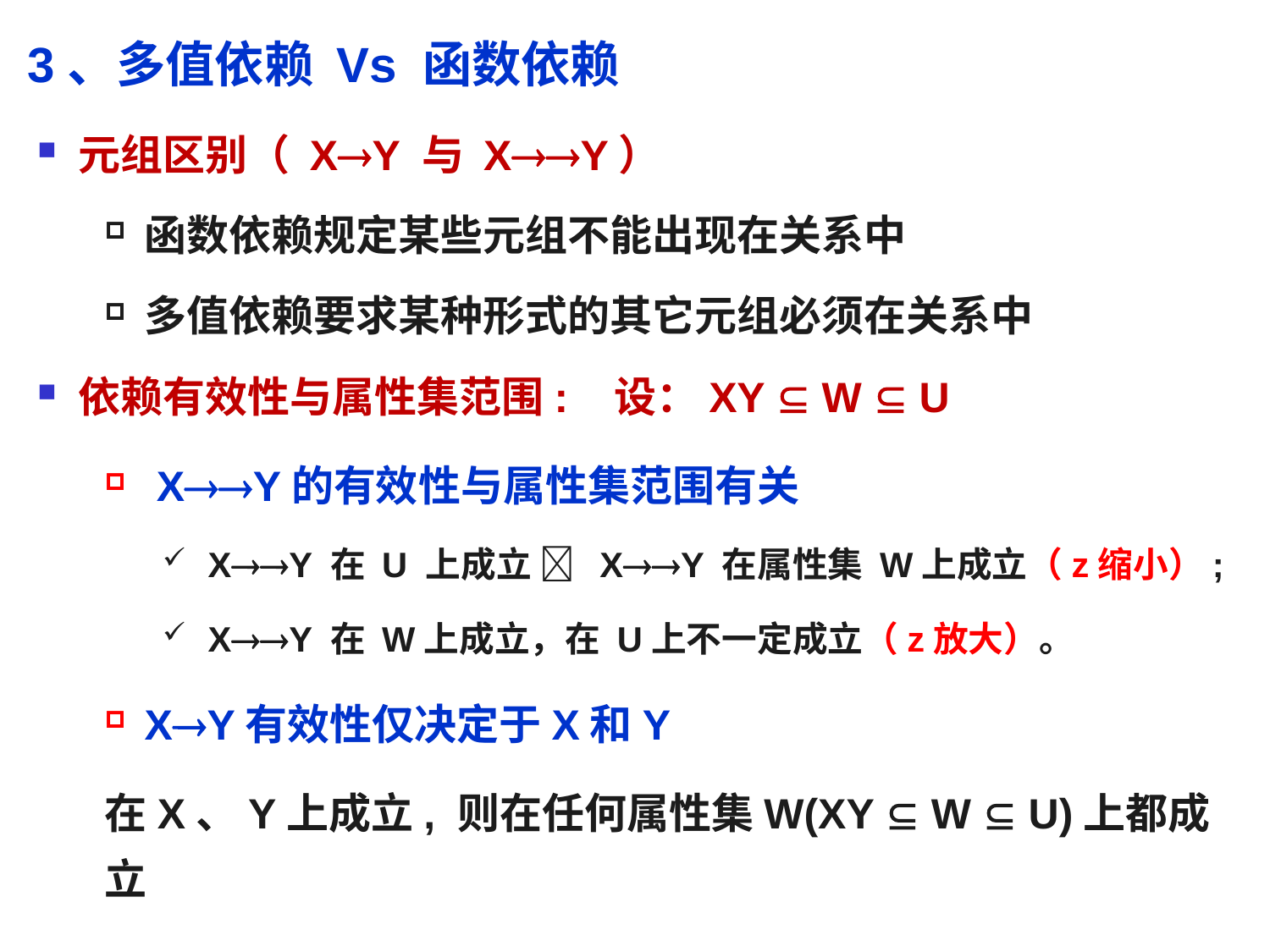

# 3、多值依赖 Vs 函数依赖
元组区别（ X→Y 与 X→→Y）
函数依赖规定某些元组不能出现在关系中
多值依赖要求某种形式的其它元组必须在关系中
依赖有效性与属性集范围:   设：XY ⊆ W ⊆ U
 X→→Y的有效性与属性集范围有关
X→→Y 在 U 上成立 ⇒  X→→Y 在属性集 W上成立（z缩小）;
X→→Y 在 W上成立，在 U上不一定成立（z放大）。
X→Y有效性仅决定于X和Y
在X、Y上成立, 则在任何属性集W(XY ⊆ W ⊆ U)上都成立